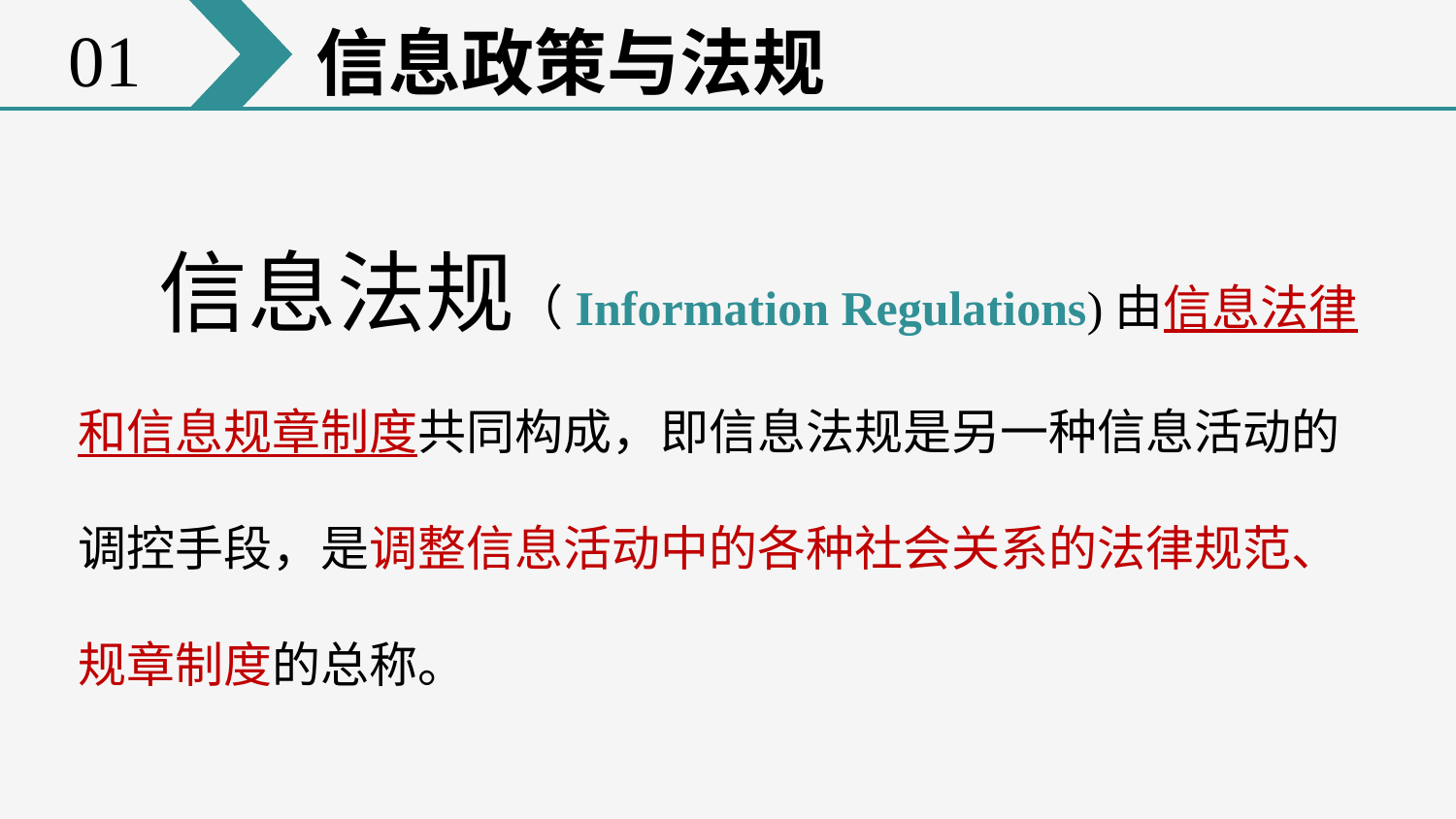

01
信息政策与法规
   信息法规（Information Regulations)由信息法律和信息规章制度共同构成，即信息法规是另一种信息活动的调控手段，是调整信息活动中的各种社会关系的法律规范、规章制度的总称。